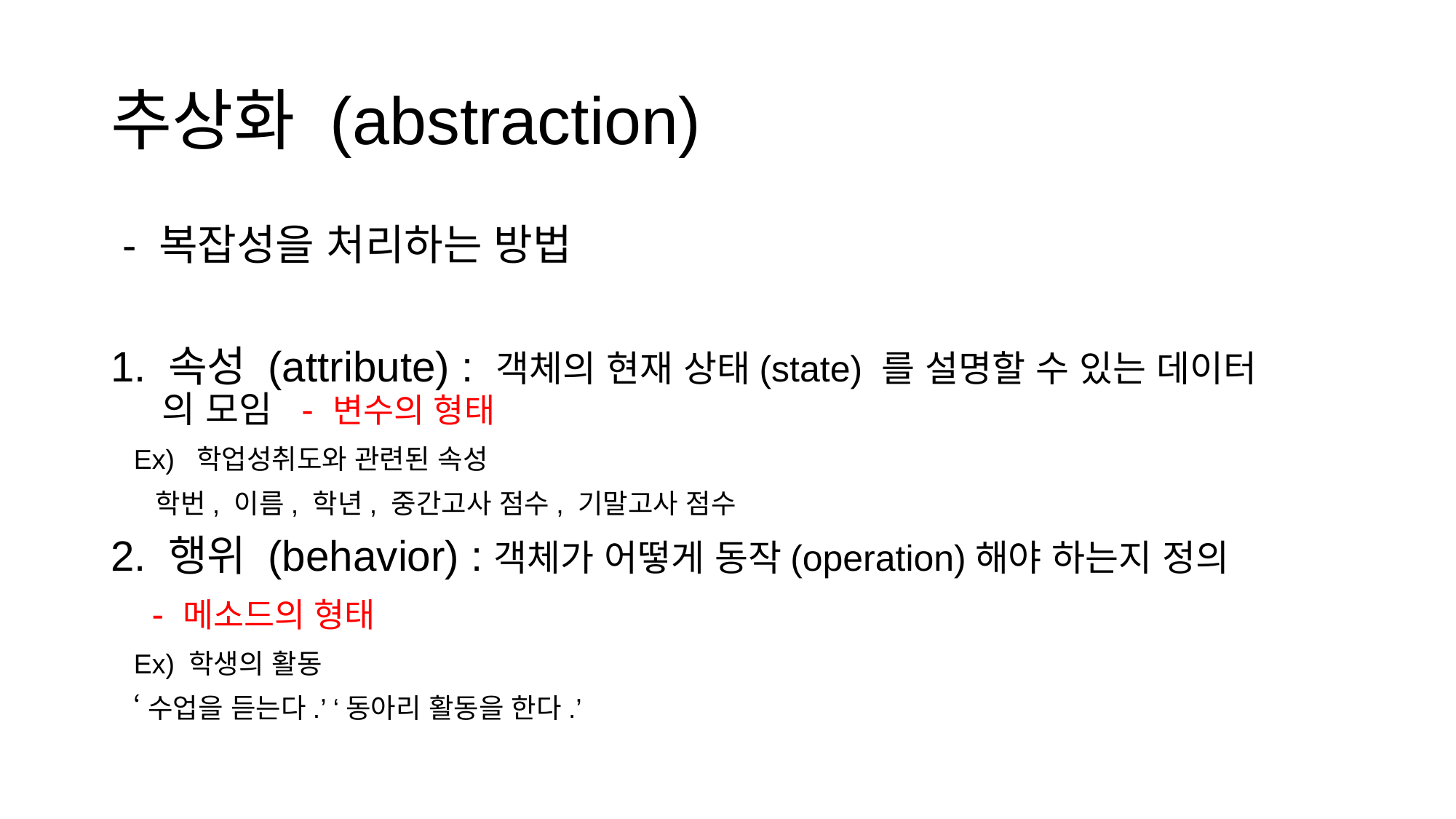

# 추상화 (abstraction)
 - 복잡성을 처리하는 방법

1. 속성 (attribute) : 객체의 현재 상태(state) 를 설명할 수 있는 데이터              의 모임  - 변수의 형태
   Ex)  학업성취도와 관련된 속성
     학번, 이름, 학년, 중간고사 점수, 기말고사 점수
2. 행위 (behavior) :객체가 어떻게 동작(operation)해야 하는지 정의
    - 메소드의 형태
   Ex) 학생의 활동
   ‘수업을 듣는다.’ ‘동아리 활동을 한다.’